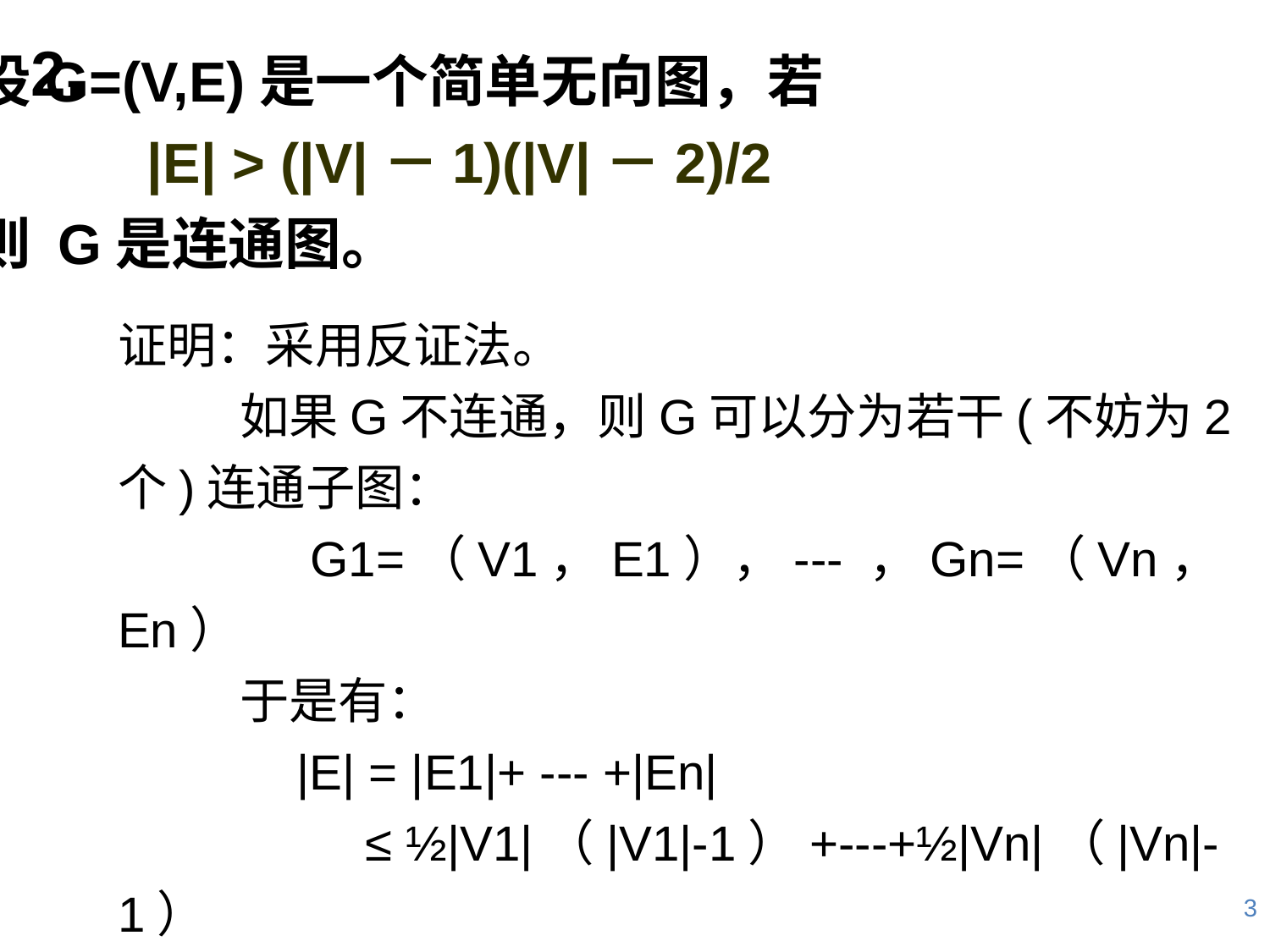

2.
设G=(V,E)是一个简单无向图，若
           |E| > (|V|－1)(|V|－2)/2
则 G是连通图。

证明：采用反证法。
          如果G不连通，则G可以分为若干(不妨为2个)连通子图：
              G1=（V1，E1），--- ，Gn=（Vn，En）
          于是有：
             |E| = |E1|+ --- +|En|
                  ≤ ½|V1|（|V1|-1）+---+½|Vn|（|Vn|-1）
                  ≤½（|V|-1）（|V|-2）
3